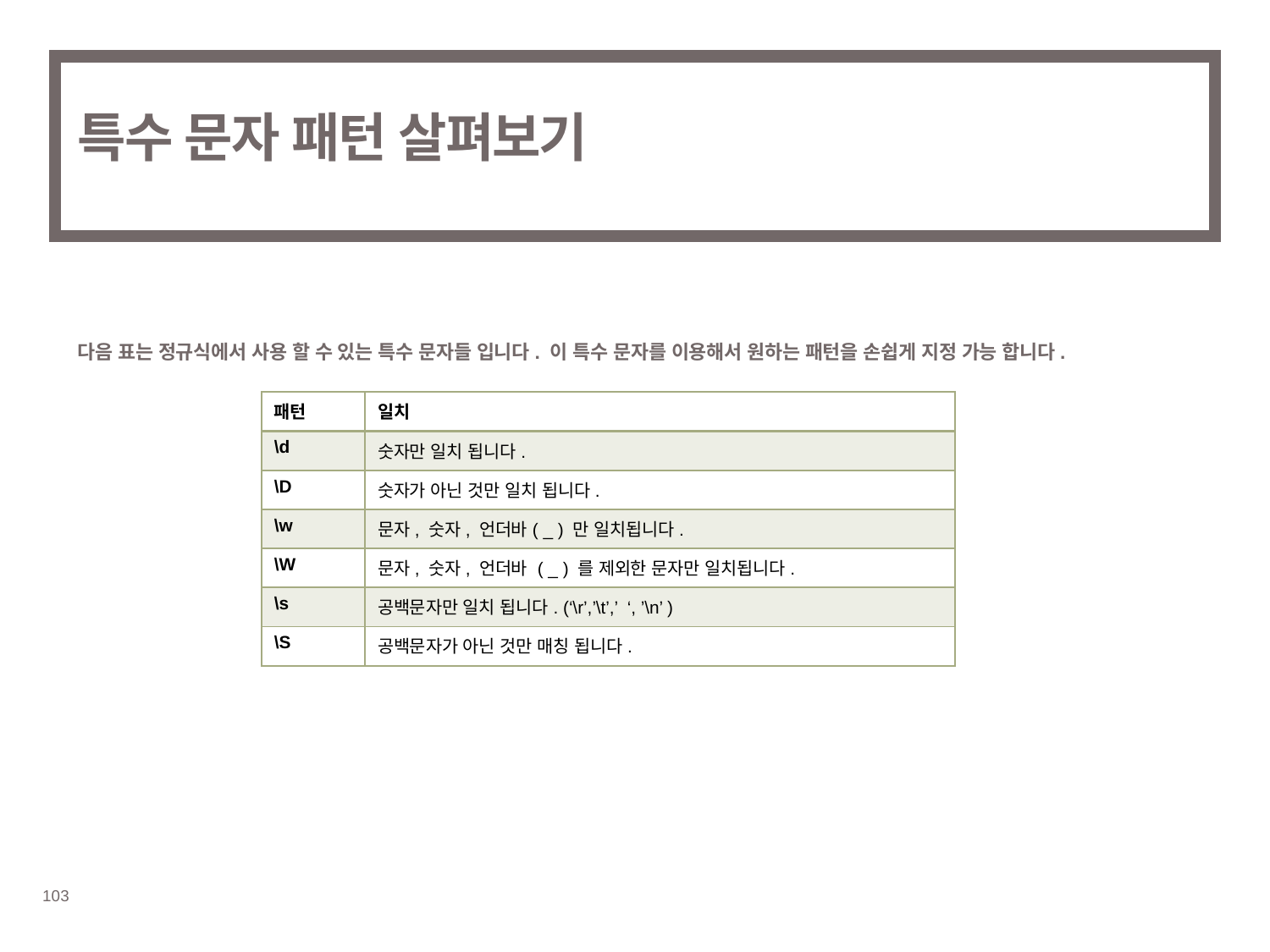

# 특수 문자 패턴 살펴보기
다음 표는 정규식에서 사용 할 수 있는 특수 문자들 입니다. 이 특수 문자를 이용해서 원하는 패턴을 손쉽게 지정 가능 합니다.
| 패턴 | 일치 |
| --- | --- |
| \d | 숫자만 일치 됩니다. |
| \D | 숫자가 아닌 것만 일치 됩니다. |
| \w | 문자, 숫자, 언더바( \_ ) 만 일치됩니다. |
| \W | 문자, 숫자, 언더바 ( \_ ) 를 제외한 문자만 일치됩니다. |
| \s | 공백문자만 일치 됩니다. (‘\r’,’\t’,’ ‘, ’\n’ ) |
| \S | 공백문자가 아닌 것만 매칭 됩니다. |